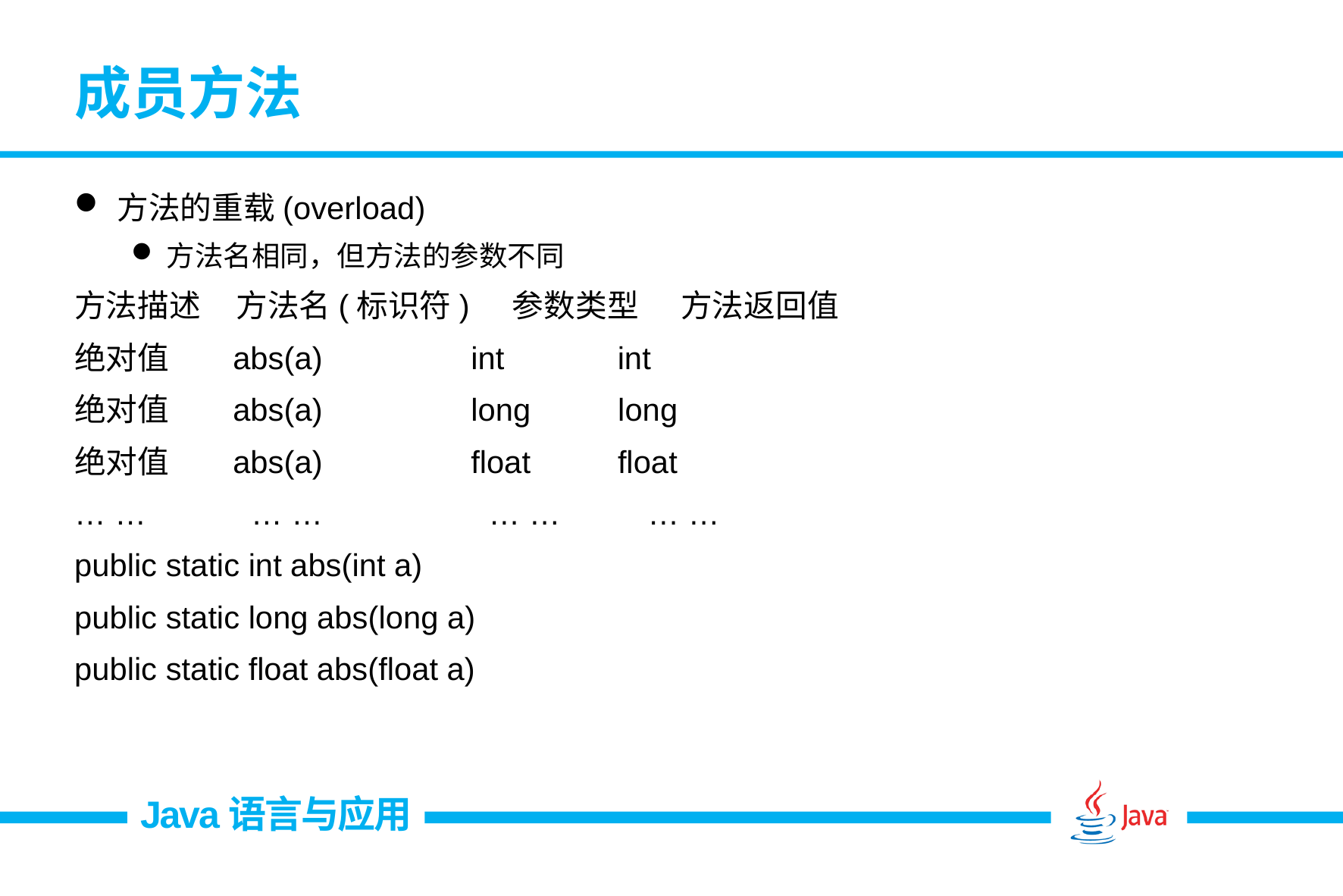

# 成员方法
方法的重载(overload)
方法名相同，但方法的参数不同
方法描述     方法名(标识符)    参数类型      方法返回值
绝对值        abs(a)                 int             int
绝对值        abs(a)                 long          long
绝对值        abs(a)                 float          float
… …            … …                   … …          … …
public static int abs(int a)
public static long abs(long a)
public static float abs(float a)
46